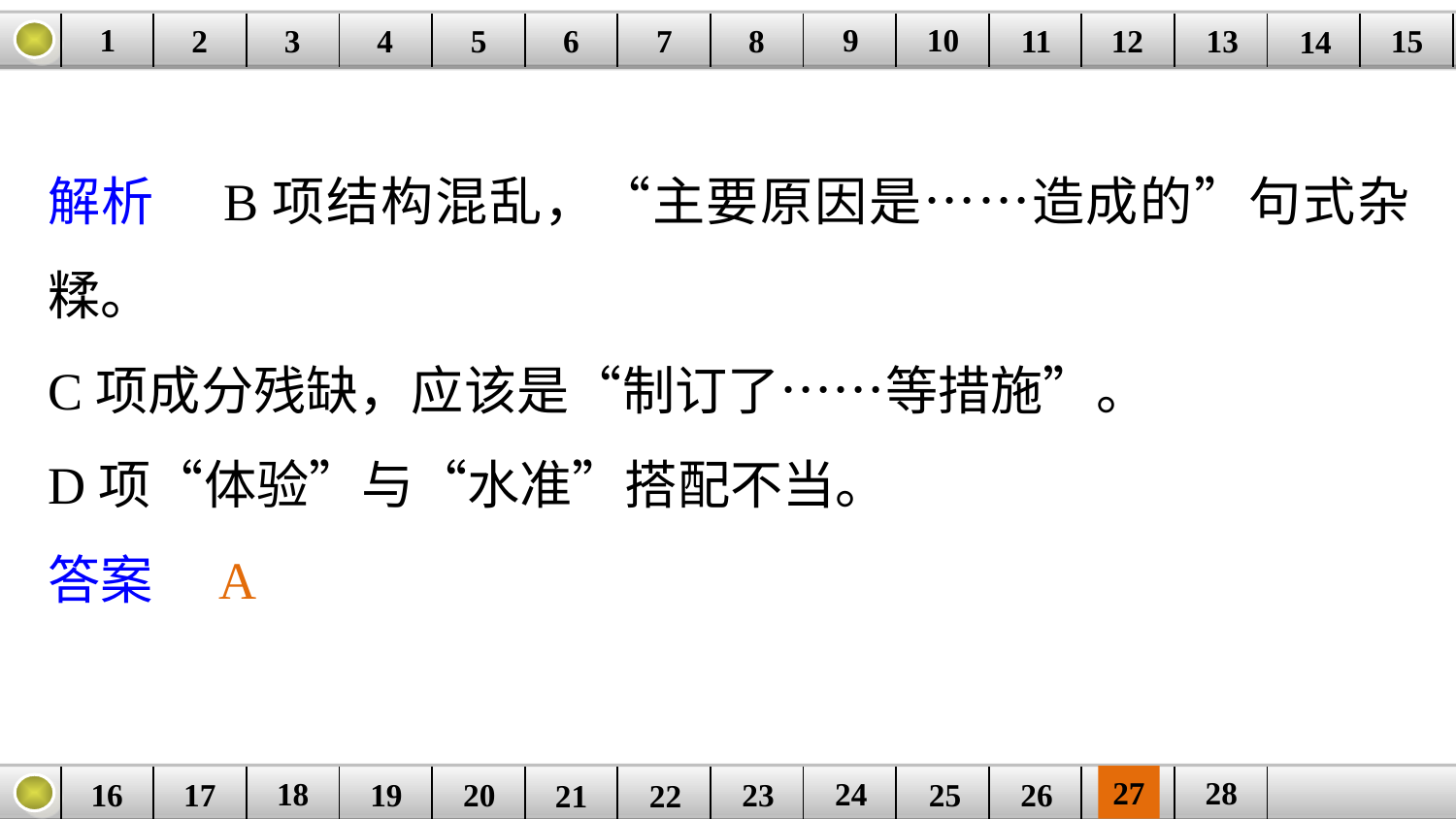

9
10
1
3
4
5
6
8
11
2
12
15
|  |  |  |  |  |  |  |  |  |  |  |  |  |  |  |
| --- | --- | --- | --- | --- | --- | --- | --- | --- | --- | --- | --- | --- | --- | --- |
7
13
14

解析　B项结构混乱，“主要原因是……造成的”句式杂糅。
C项成分残缺，应该是“制订了……等措施”。
D项“体验”与“水准”搭配不当。
答案　A

27
28
18
24
16
25
26
|  |  |  |  |  |  |  |  |  |  |  |  |  |
| --- | --- | --- | --- | --- | --- | --- | --- | --- | --- | --- | --- | --- |
23
17
19
20
21
22